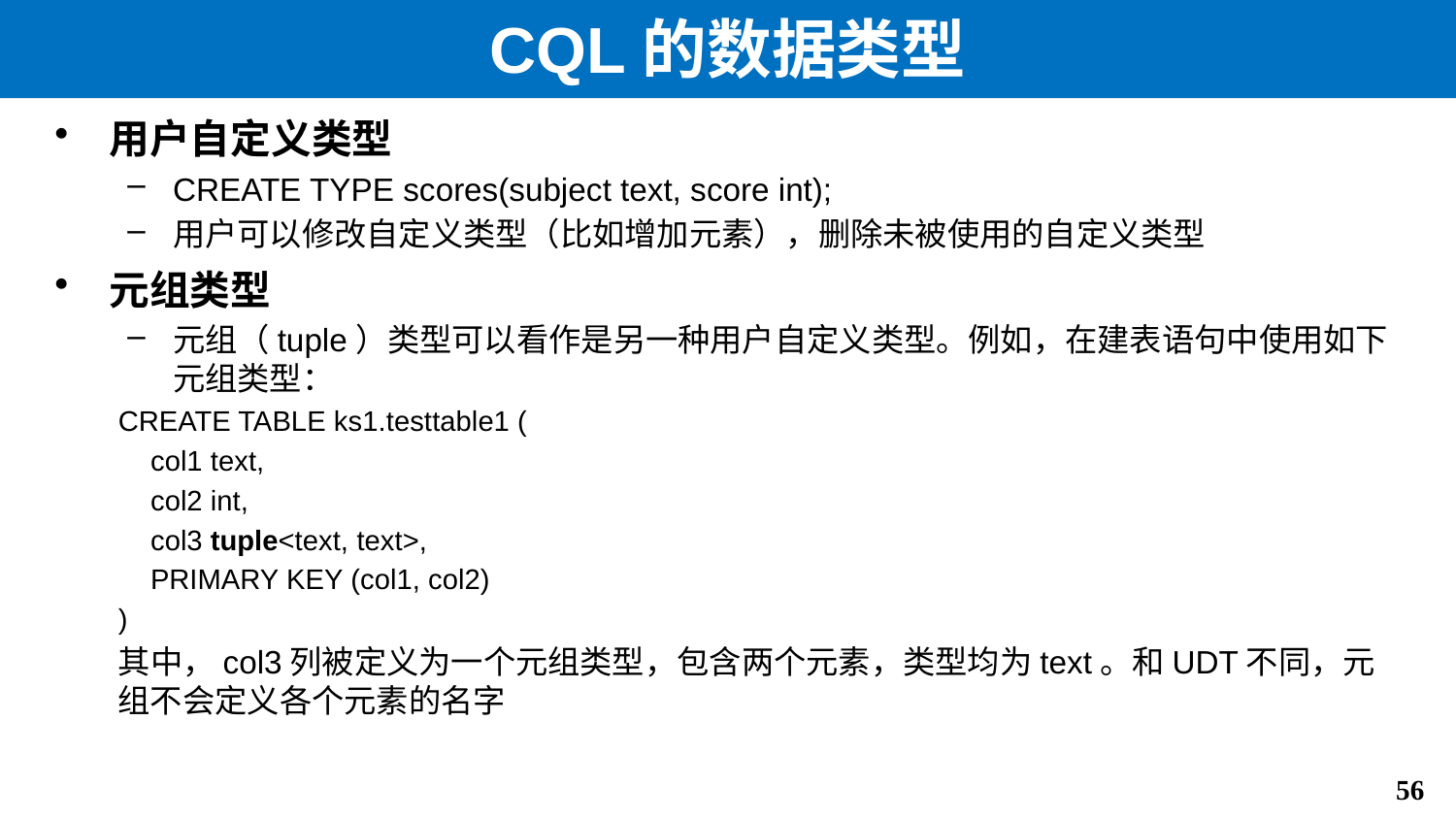

# CQL的数据类型
用户自定义类型
CREATE TYPE scores(subject text, score int);
用户可以修改自定义类型（比如增加元素），删除未被使用的自定义类型
元组类型
元组（tuple）类型可以看作是另一种用户自定义类型。例如，在建表语句中使用如下元组类型：
CREATE TABLE ks1.testtable1 (
    col1 text,
    col2 int,
    col3 tuple<text, text>,
    PRIMARY KEY (col1, col2)
)
其中，col3列被定义为一个元组类型，包含两个元素，类型均为text。和UDT不同，元组不会定义各个元素的名字